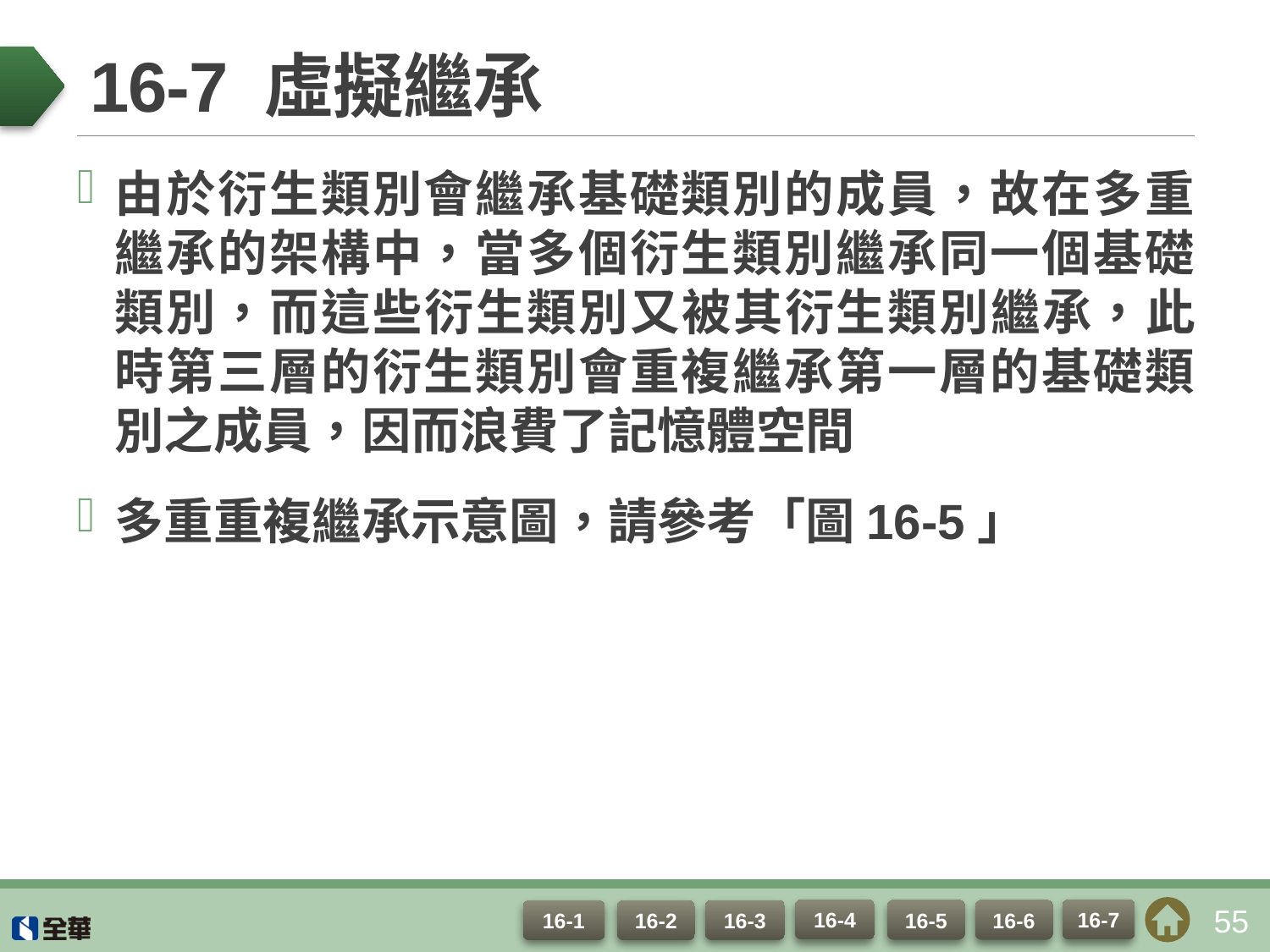

# 16-7 虛擬繼承
由於衍生類別會繼承基礎類別的成員，故在多重繼承的架構中，當多個衍生類別繼承同一個基礎類別，而這些衍生類別又被其衍生類別繼承，此時第三層的衍生類別會重複繼承第一層的基礎類別之成員，因而浪費了記憶體空間
多重重複繼承示意圖，請參考「圖16-5」

55